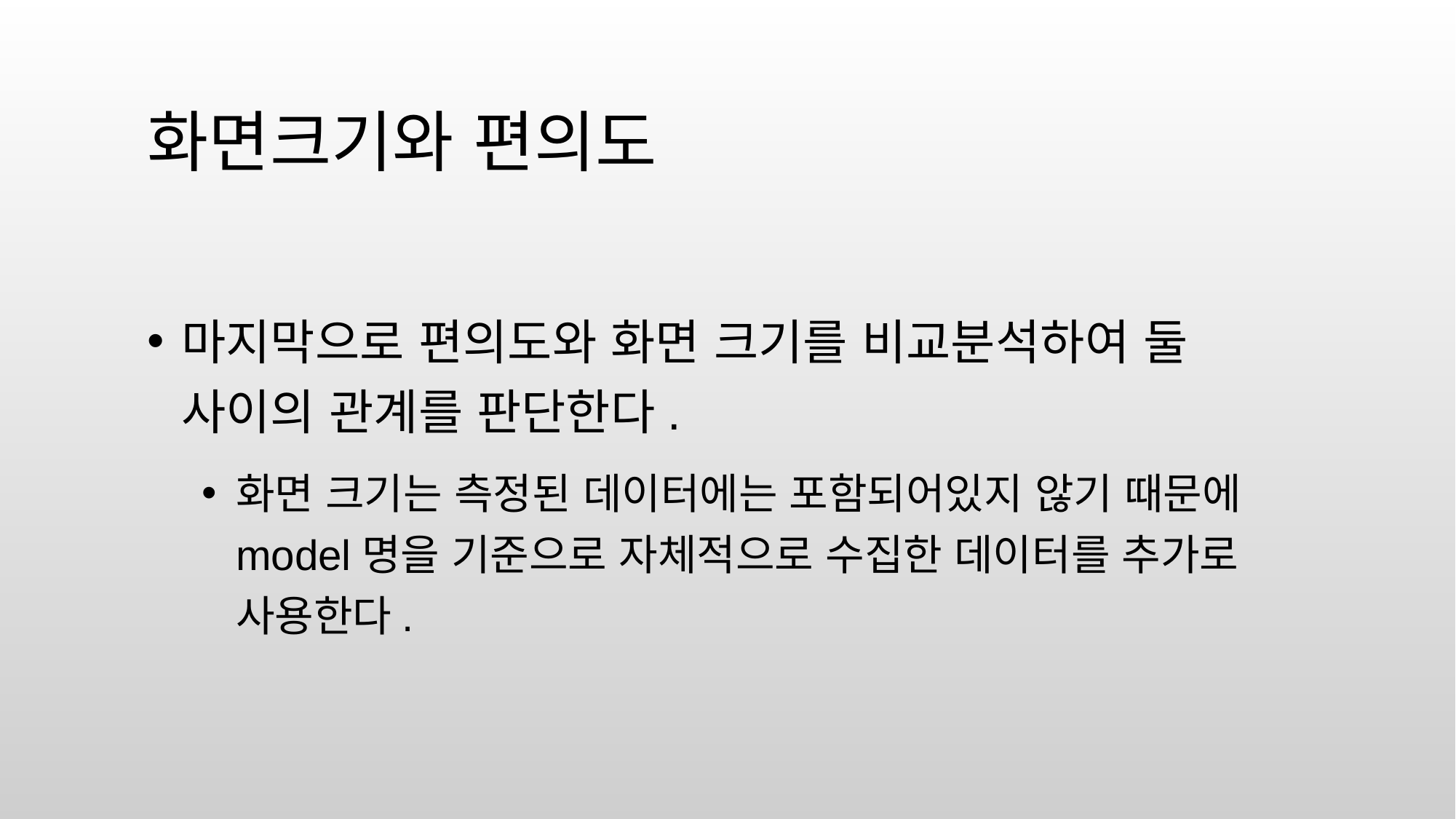

# 화면크기와 편의도
마지막으로 편의도와 화면 크기를 비교분석하여 둘 사이의 관계를 판단한다.
화면 크기는 측정된 데이터에는 포함되어있지 않기 때문에 model명을 기준으로 자체적으로 수집한 데이터를 추가로 사용한다.